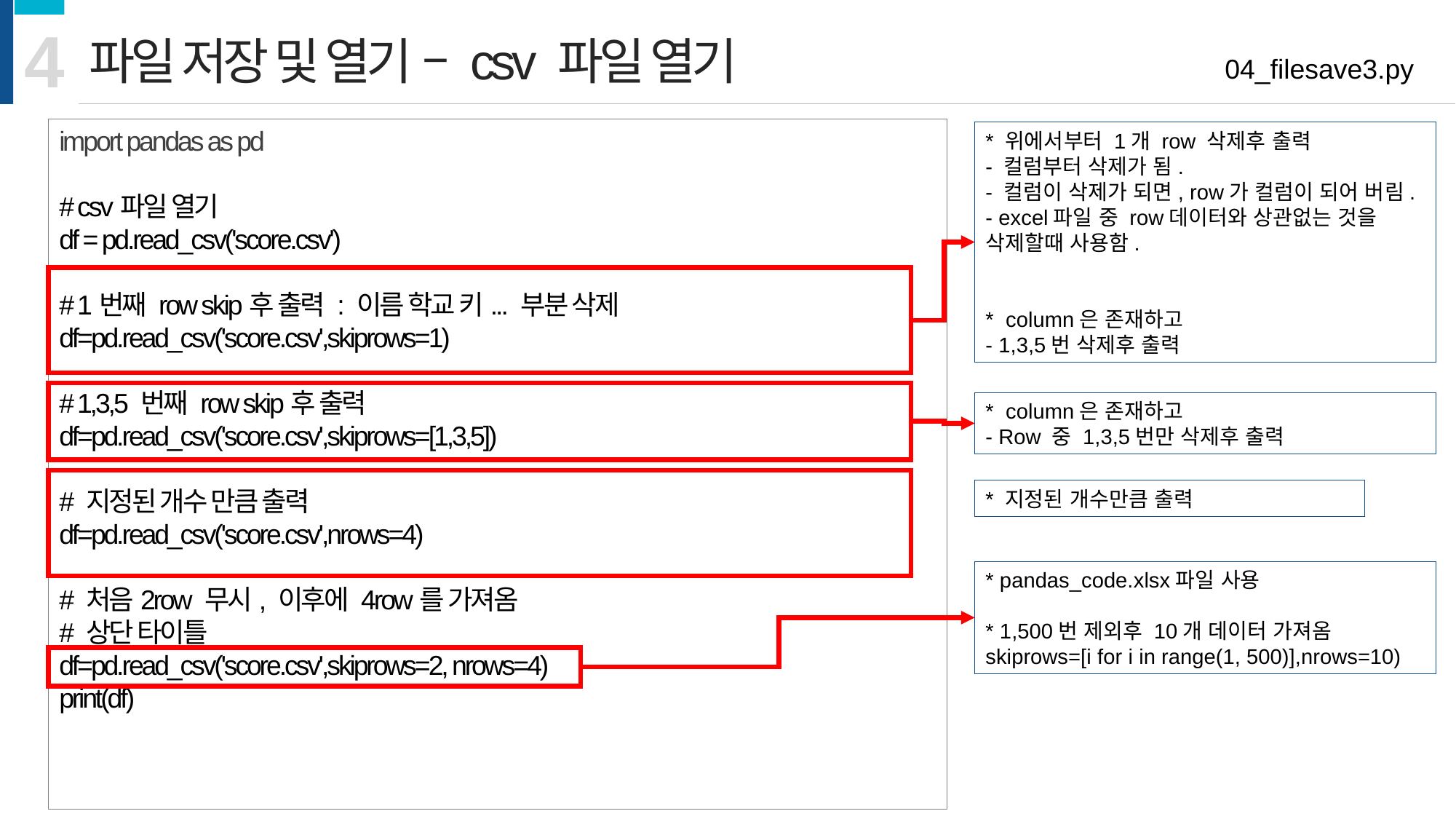

4
파일 저장 및 열기 – csv 파일 열기
04_filesave3.py
import pandas as pd

# csv파일 열기
df = pd.read_csv('score.csv')

# 1번째 row skip후 출력 : 이름 학교 키... 부분 삭제
df=pd.read_csv('score.csv',skiprows=1)

# 1,3,5 번째 row skip후 출력
df=pd.read_csv('score.csv',skiprows=[1,3,5])

# 지정된 개수 만큼 출력
df=pd.read_csv('score.csv',nrows=4)

# 처음2row 무시, 이후에 4row를 가져옴
# 상단 타이틀
df=pd.read_csv('score.csv',skiprows=2, nrows=4)
print(df)
* 위에서부터 1개 row 삭제후 출력
- 컬럼부터 삭제가 됨.
- 컬럼이 삭제가 되면, row가 컬럼이 되어 버림.
- excel파일 중 row데이터와 상관없는 것을 삭제할때 사용함.
*  column은 존재하고
- 1,3,5번 삭제후 출력

*  column은 존재하고
- Row 중 1,3,5번만 삭제후 출력

* 지정된 개수만큼 출력
* pandas_code.xlsx파일 사용
* 1,500번 제외후 10개 데이터 가져옴
skiprows=[i for i in range(1, 500)],nrows=10)